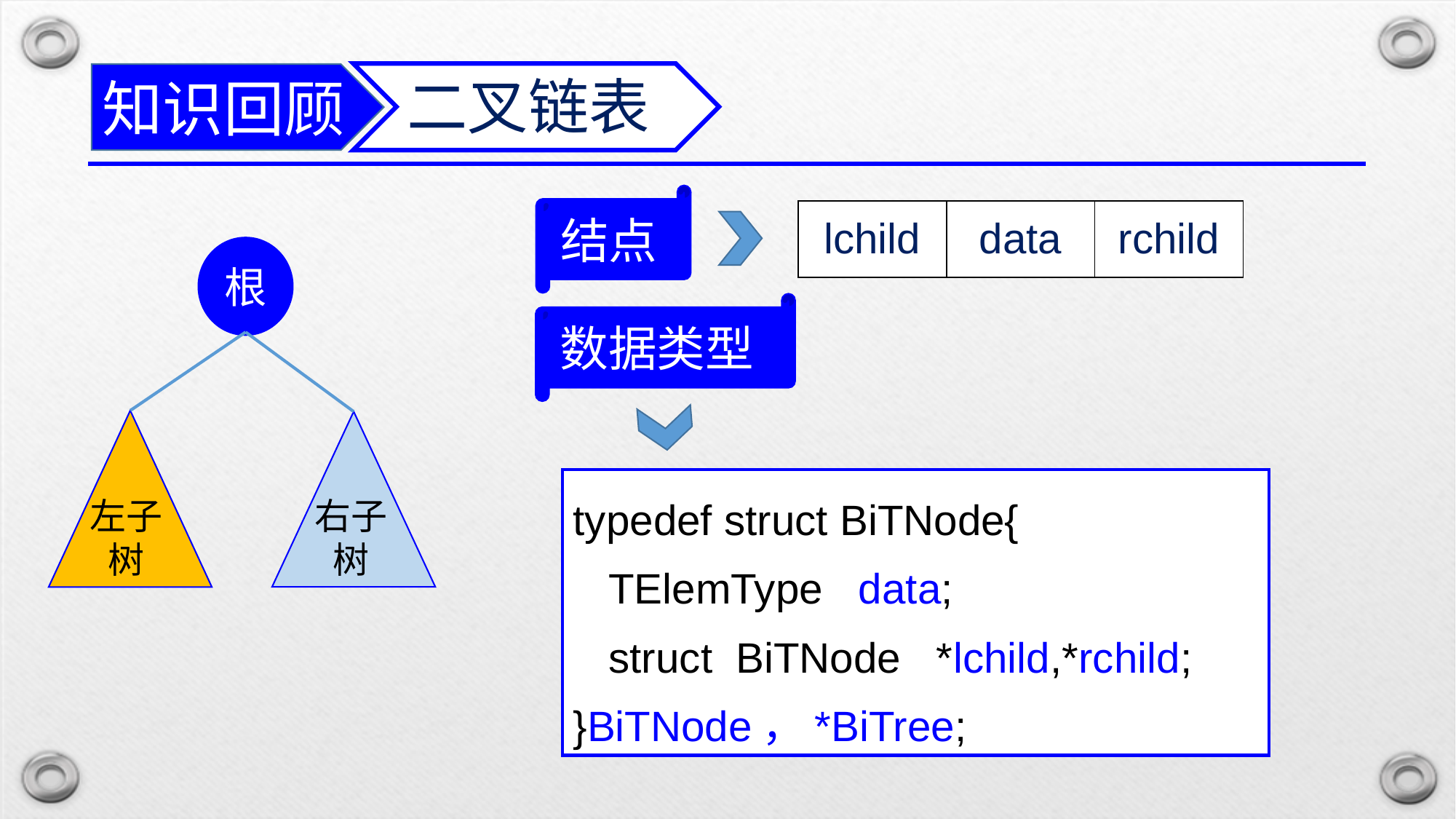

二叉链表
知识回顾
结点
| lchild | data | rchild |
| --- | --- | --- |

根
数据类型

typedef struct BiTNode{
   TElemType   data;
   struct  BiTNode   *lchild,*rchild;
}BiTNode，*BiTree;
左子树
右子树